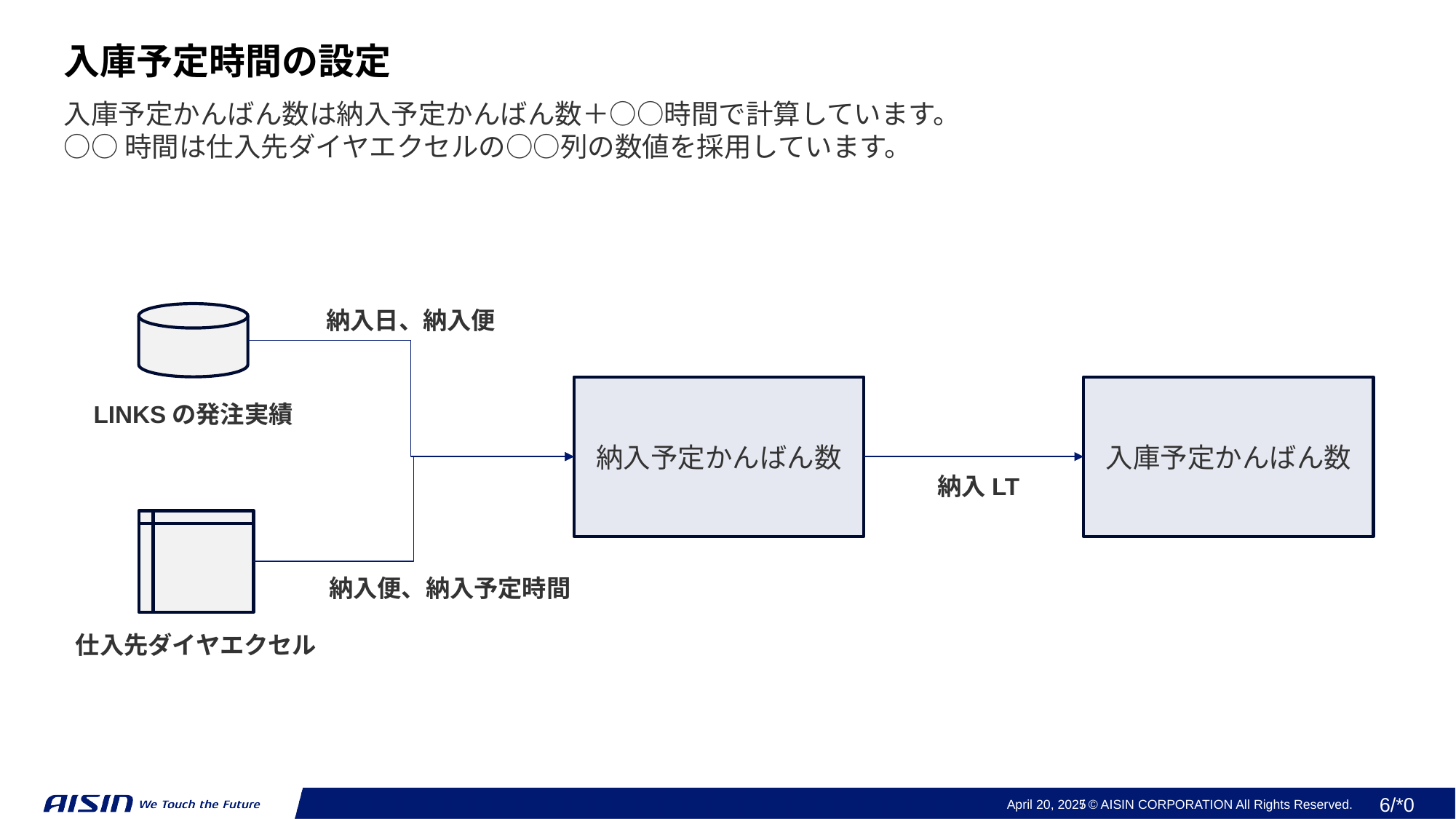

入庫予定時間の設定
入庫予定かんばん数は納入予定かんばん数＋○○時間で計算しています。
○○時間は仕入先ダイヤエクセルの○○列の数値を採用しています。
納入日、納入便

納入予定かんばん数
入庫予定かんばん数
LINKSの発注実績
納入LT

納入便、納入予定時間
仕入先ダイヤエクセル
April 20, 2025